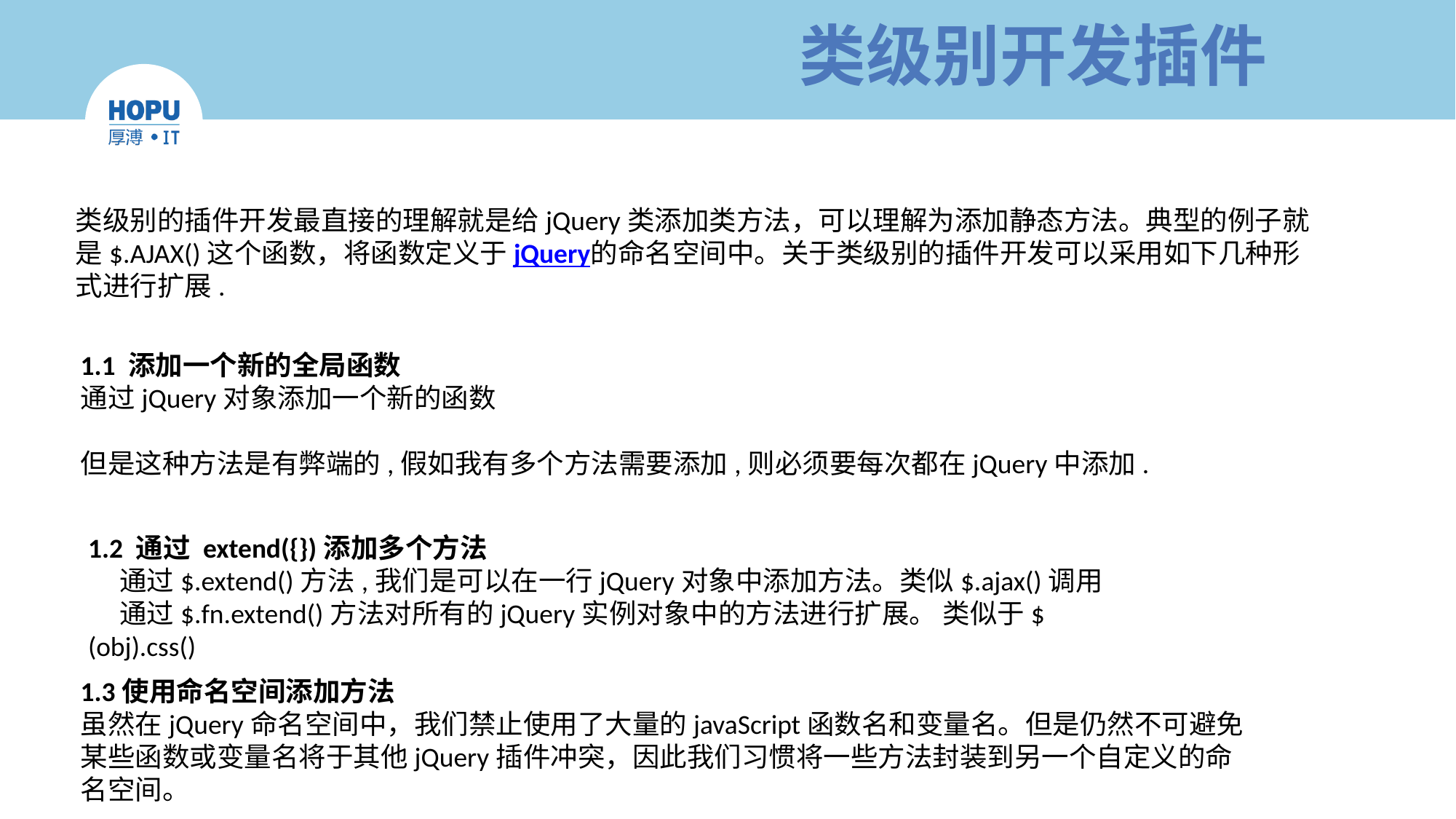

# 类级别开发插件

类级别的插件开发最直接的理解就是给jQuery类添加类方法，可以理解为添加静态方法。典型的例子就是$.AJAX()这个函数，将函数定义于jQuery的命名空间中。关于类级别的插件开发可以采用如下几种形式进行扩展.

1.1 添加一个新的全局函数
通过jQuery对象添加一个新的函数

但是这种方法是有弊端的,假如我有多个方法需要添加,则必须要每次都在jQuery中添加.

1.2 通过 extend({})添加多个方法
    通过$.extend()方法,我们是可以在一行jQuery对象中添加方法。类似$.ajax()调用
    通过$.fn.extend()方法对所有的jQuery实例对象中的方法进行扩展。 类似于$(obj).css()

1.3使用命名空间添加方法
虽然在jQuery命名空间中，我们禁止使用了大量的javaScript函数名和变量名。但是仍然不可避免某些函数或变量名将于其他jQuery插件冲突，因此我们习惯将一些方法封装到另一个自定义的命名空间。